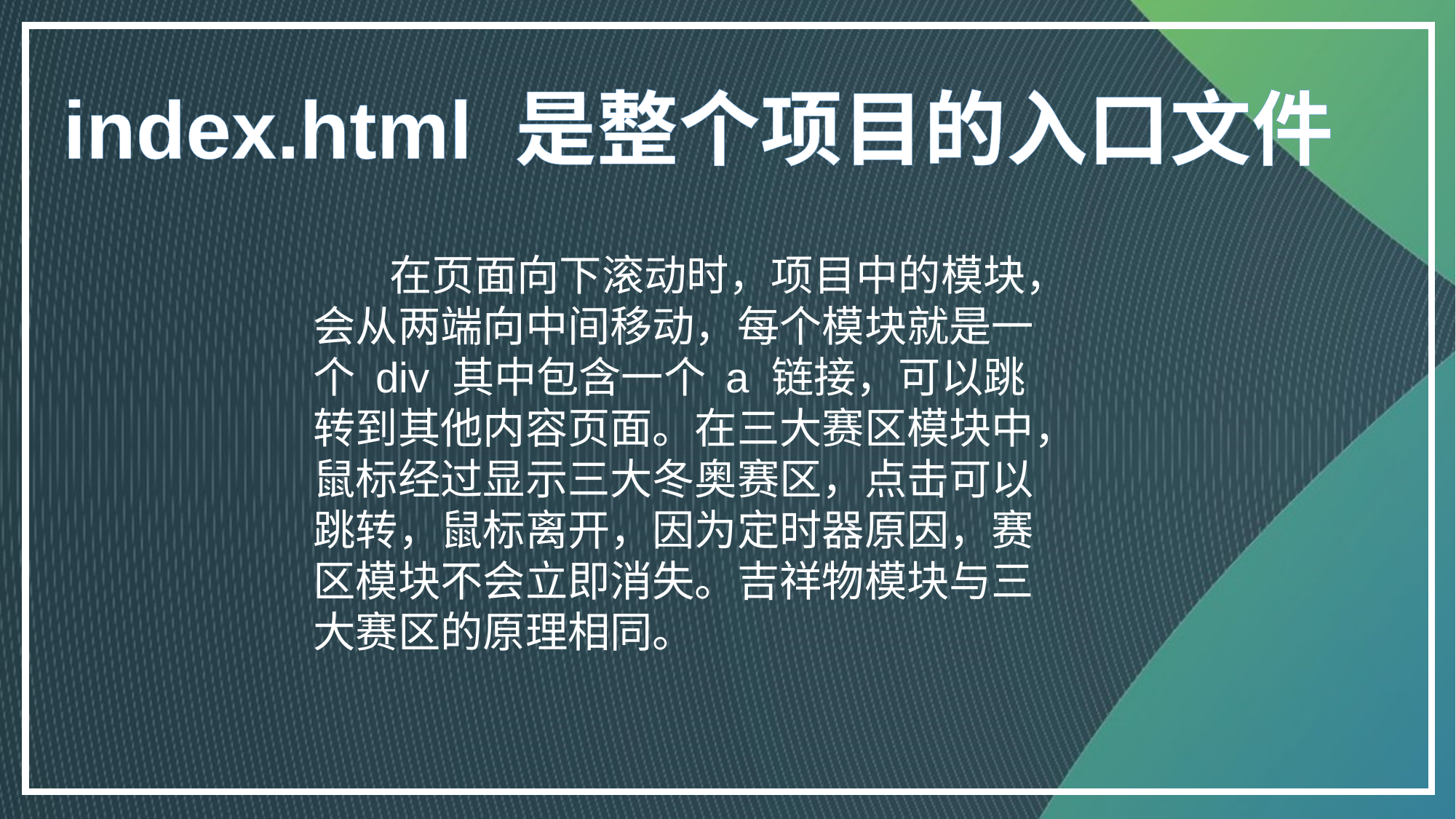

index.html 是整个项目的入口文件
       在页面向下滚动时，项目中的模块，会从两端向中间移动，每个模块就是一个 div 其中包含一个 a 链接，可以跳转到其他内容页面。在三大赛区模块中，鼠标经过显示三大冬奥赛区，点击可以跳转，鼠标离开，因为定时器原因，赛区模块不会立即消失。吉祥物模块与三大赛区的原理相同。